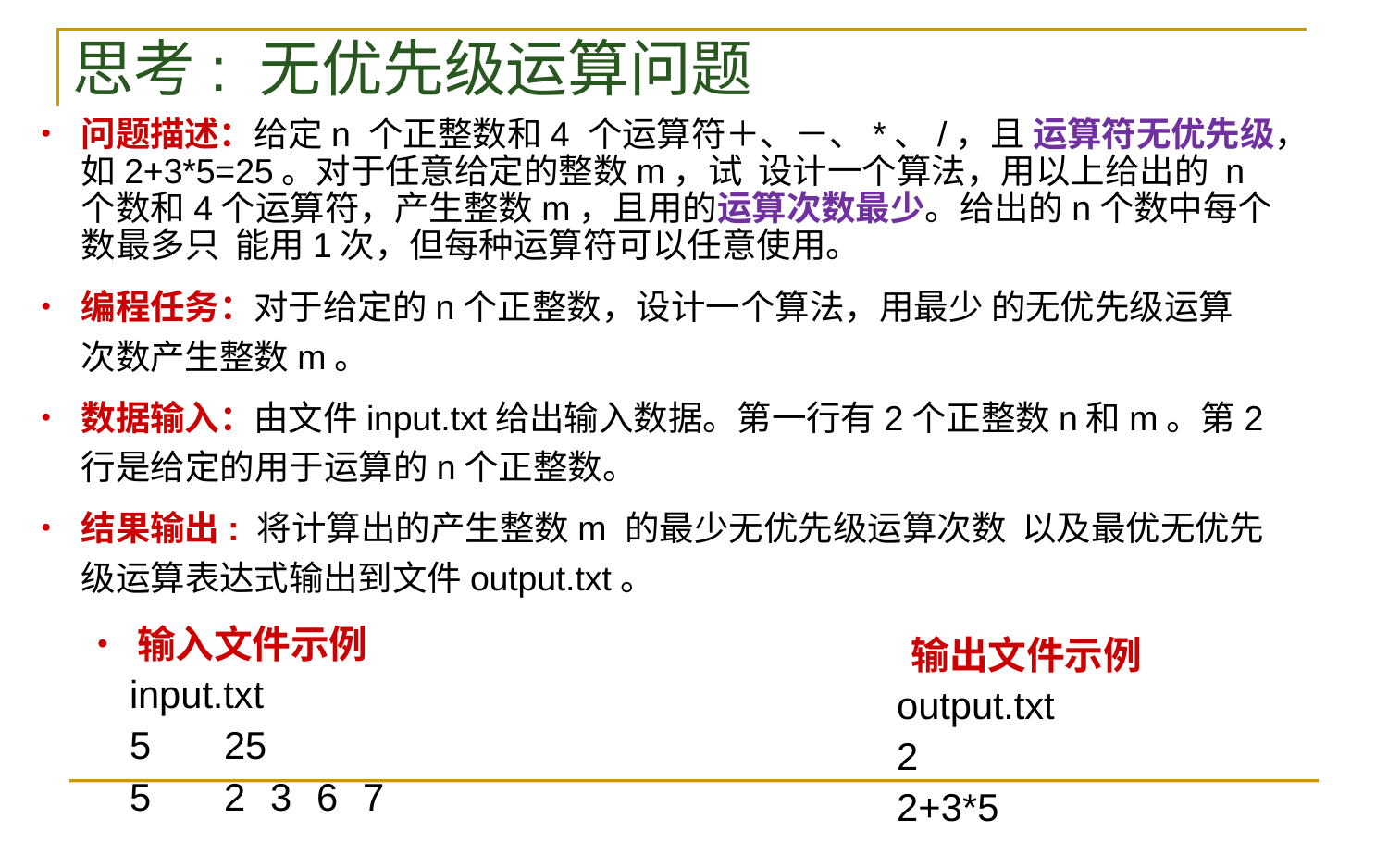

# 思考: 无优先级运算问题
•	问题描述：给定n 个正整数和4 个运算符＋、－、*、/，且 运算符无优先级，如2+3*5=25。对于任意给定的整数m，试  设计一个算法，用以上给出的 n个数和4个运算符，产生整数m，且用的运算次数最少。给出的n个数中每个数最多只  能用1次，但每种运算符可以任意使用。
•	编程任务：对于给定的n个正整数，设计一个算法，用最少 的无优先级运算次数产生整数m。
•	数据输入：由文件input.txt给出输入数据。第一行有2个正整数n和m。第2 行是给定的用于运算的n个正整数。
•	结果输出: 将计算出的产生整数m 的最少无优先级运算次数  以及最优无优先级运算表达式输出到文件output.txt。
•	输入文件示例
input.txt
5	25
5	2	3	6	7
输出文件示例
  output.txt
  2
  2+3*5